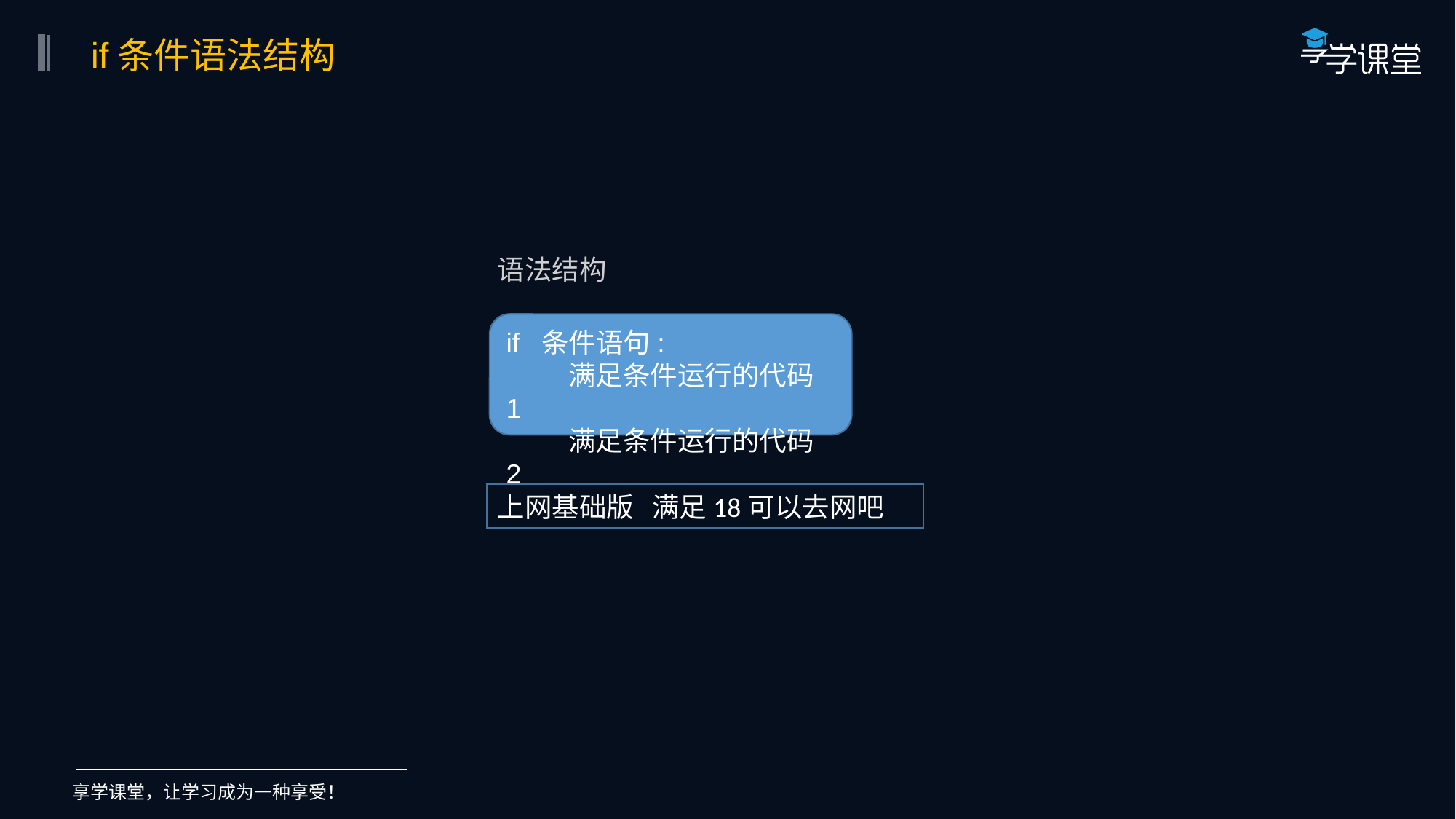

if条件语法结构
语法结构
if  条件语句:
         满足条件运行的代码1
         满足条件运行的代码2
上网基础版   满足18可以去网吧